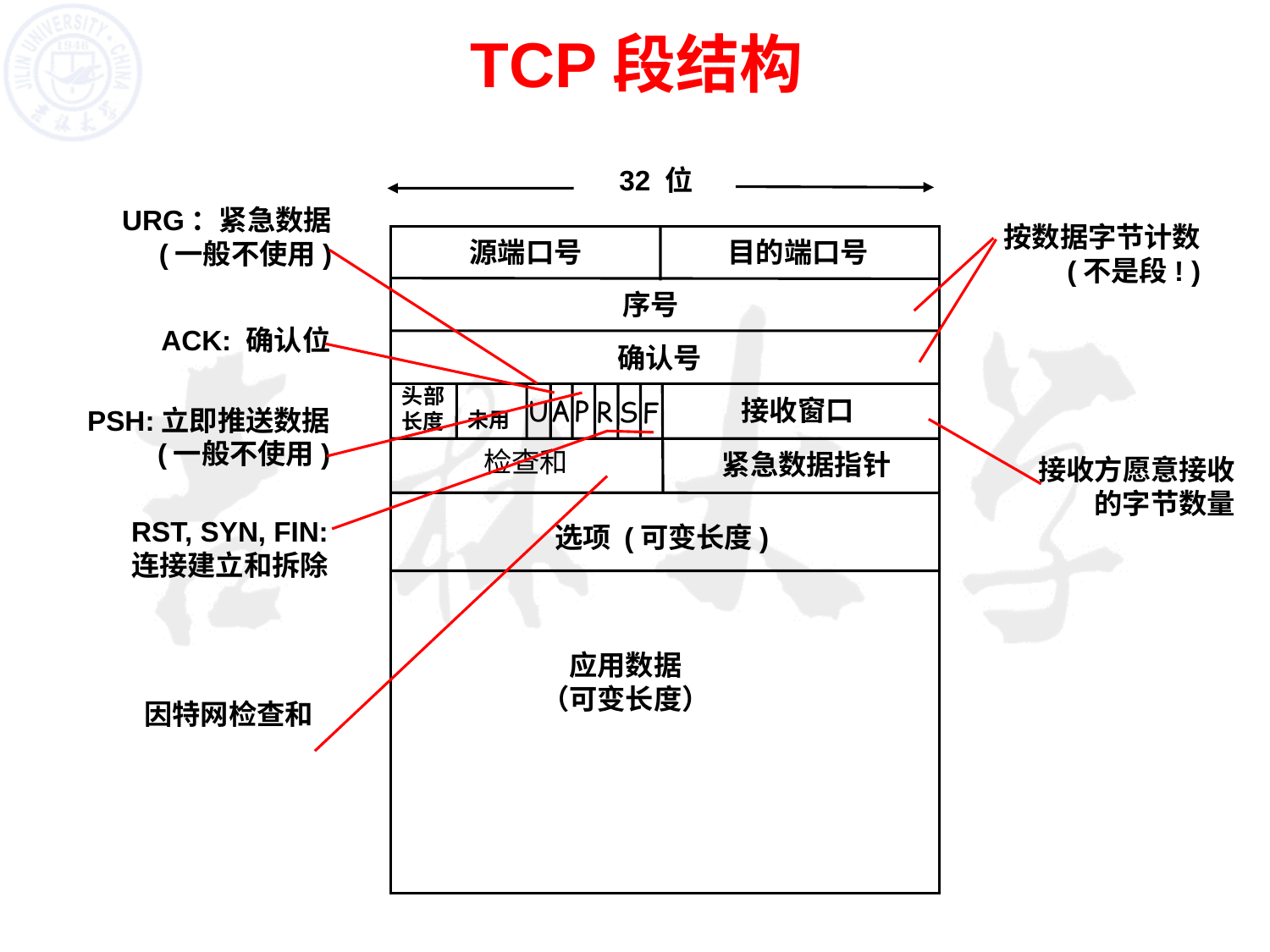

# TCP段结构
32 位

源端口号
目的端口号

序号

确认号
头部
长度

未用

接收窗口
U
A
P
R
S
F

检查和
紧急数据指针

选项 (可变长度)

应用数据
（可变长度）
URG：紧急数据
(一般不使用)

按数据字节计数
(不是段! )

ACK: 确认位

PSH:立即推送数据
(一般不使用)

接收方愿意接收
的字节数量

RST, SYN, FIN:
连接建立和拆除

因特网检查和